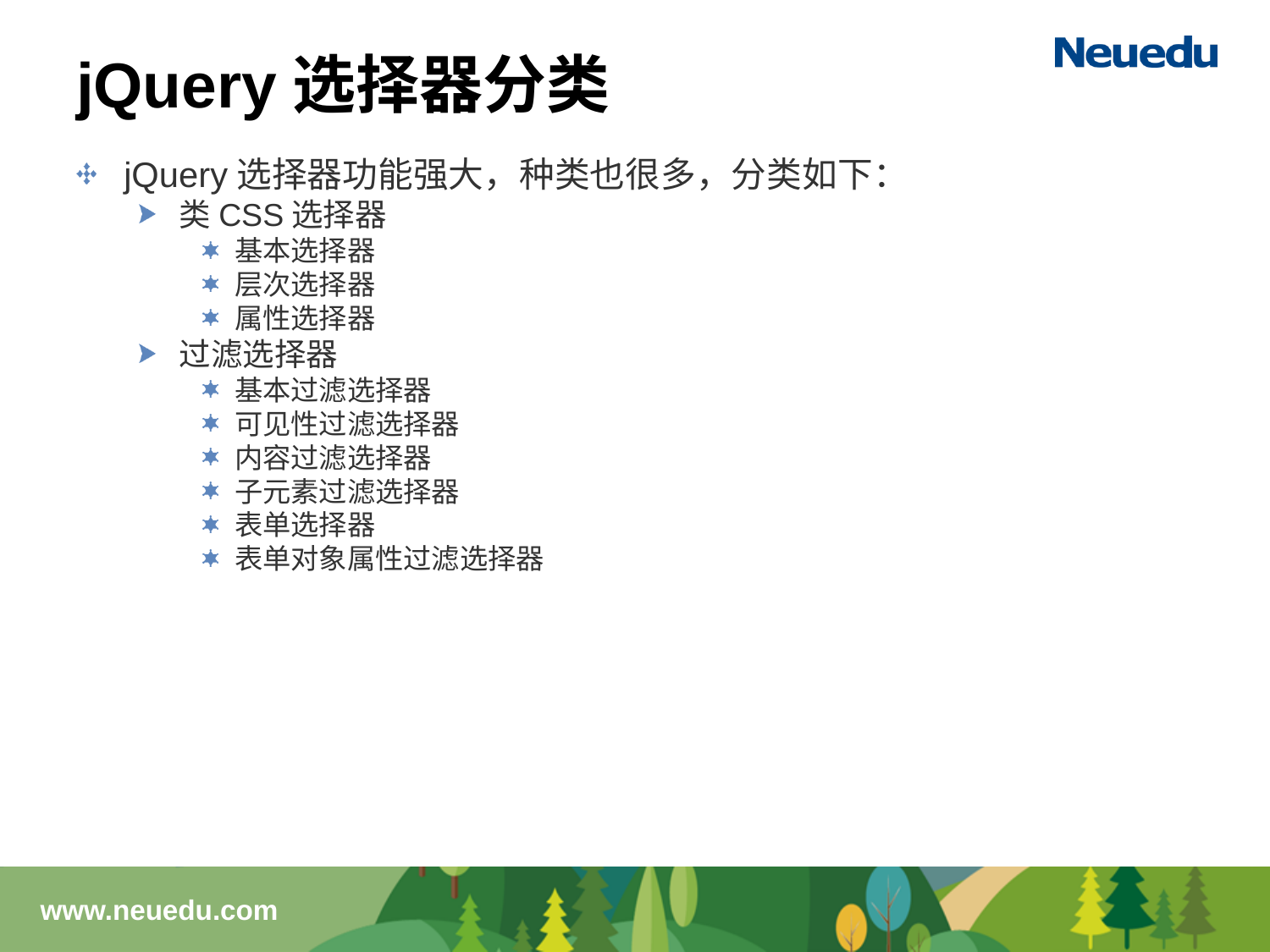

# jQuery选择器分类
jQuery选择器功能强大，种类也很多，分类如下：
类CSS选择器
基本选择器
层次选择器
属性选择器
过滤选择器
基本过滤选择器
可见性过滤选择器
内容过滤选择器
子元素过滤选择器
表单选择器
表单对象属性过滤选择器